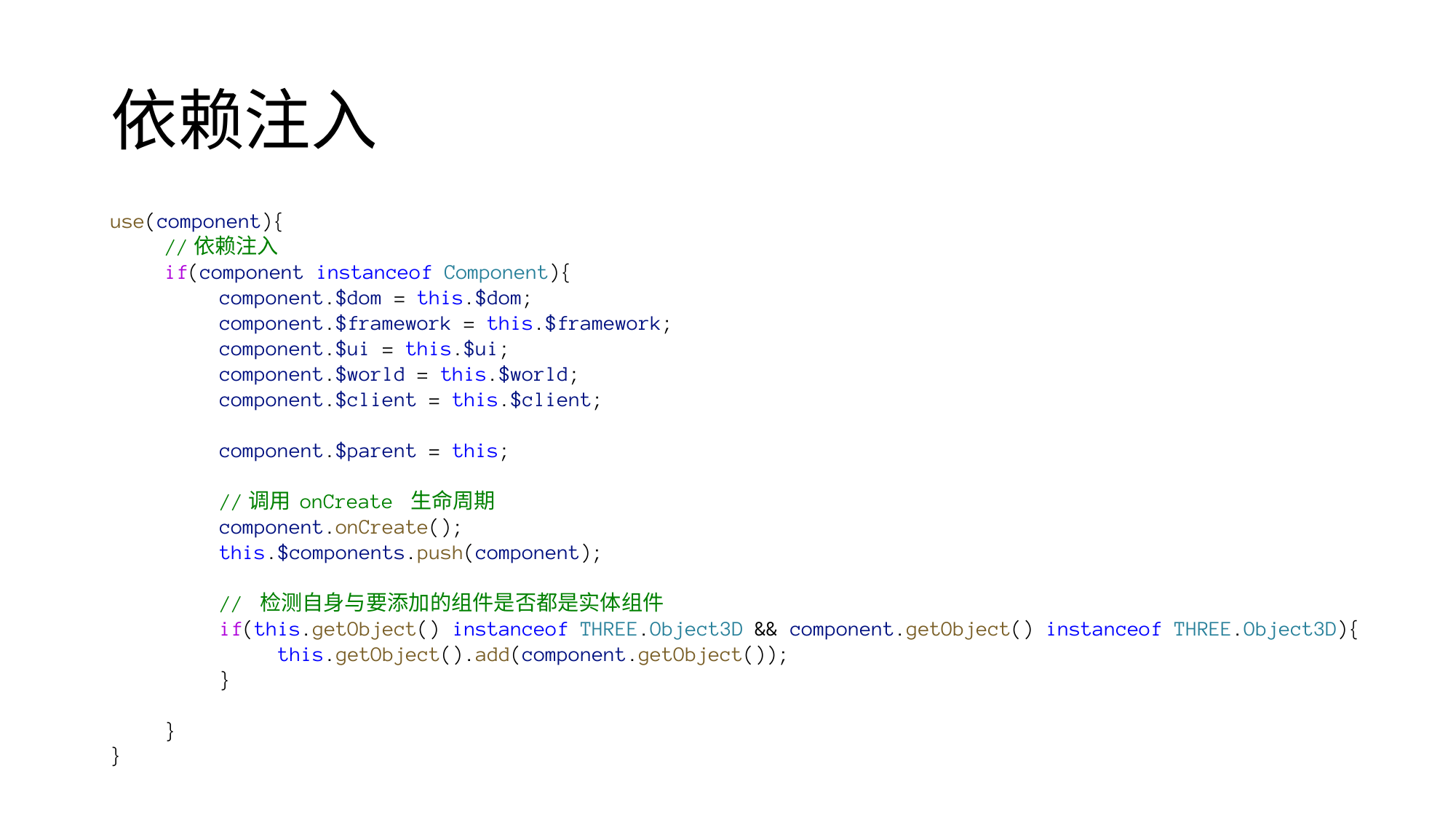

# 依赖注入
use(component){
//依赖注入
if(component instanceof Component){
component.$dom = this.$dom;
component.$framework = this.$framework;
component.$ui = this.$ui;
component.$world = this.$world;
component.$client = this.$client;
component.$parent = this;
//调用 onCreate 生命周期
component.onCreate();
this.$components.push(component);

// 检测自身与要添加的组件是否都是实体组件
if(this.getObject() instanceof THREE.Object3D && component.getObject() instanceof THREE.Object3D){
     this.getObject().add(component.getObject());
}
}
}